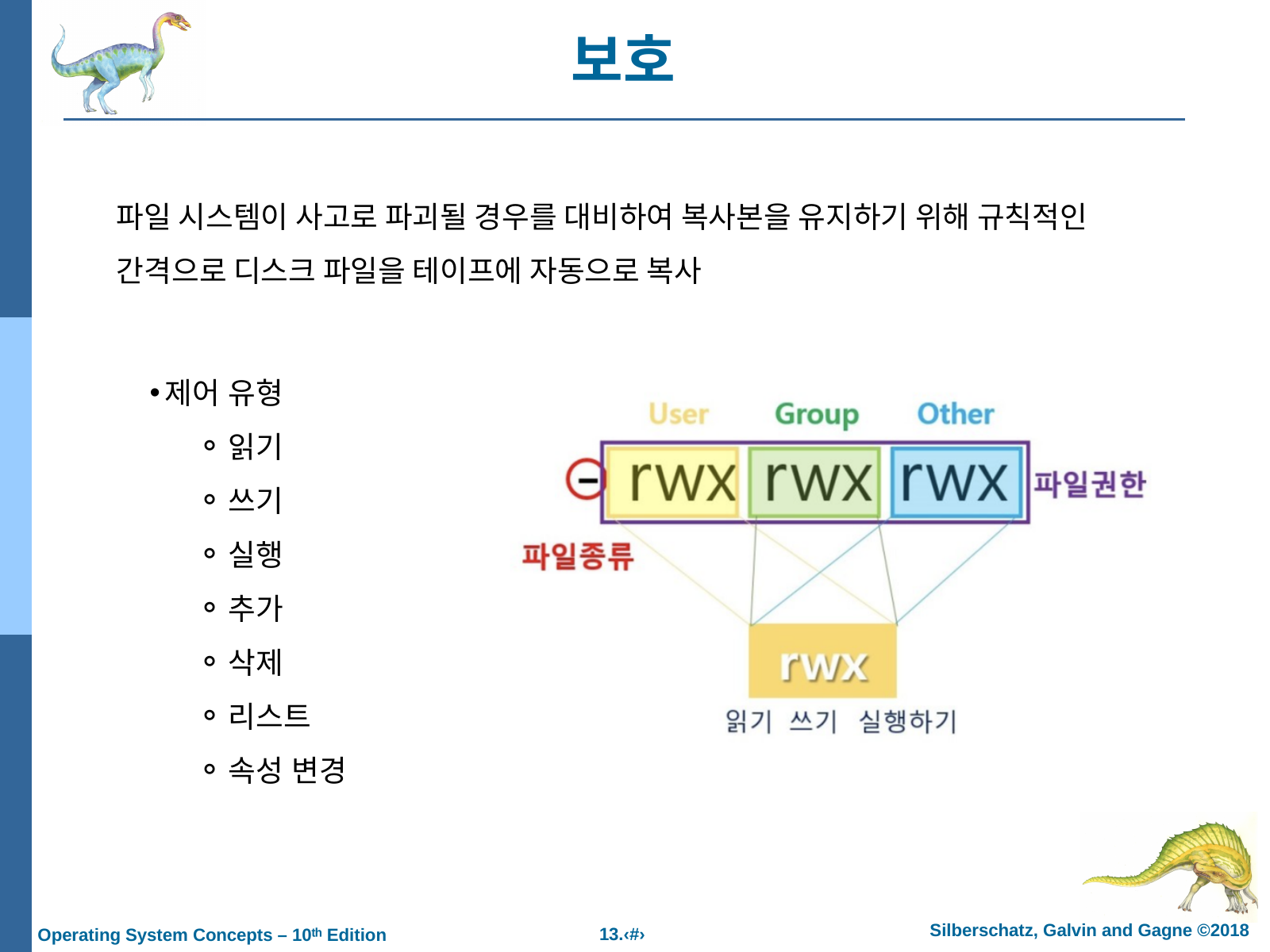

보호

파일 시스템이 사고로 파괴될 경우를 대비하여 복사본을 유지하기 위해 규칙적인
간격으로 디스크 파일을 테이프에 자동으로 복사

제어 유형
읽기
쓰기
실행
추가
삭제
리스트
속성 변경

Silberschatz, Galvin and Gagne ©2018
13.‹#›
Operating System Concepts – 10ᵗʰ Edition